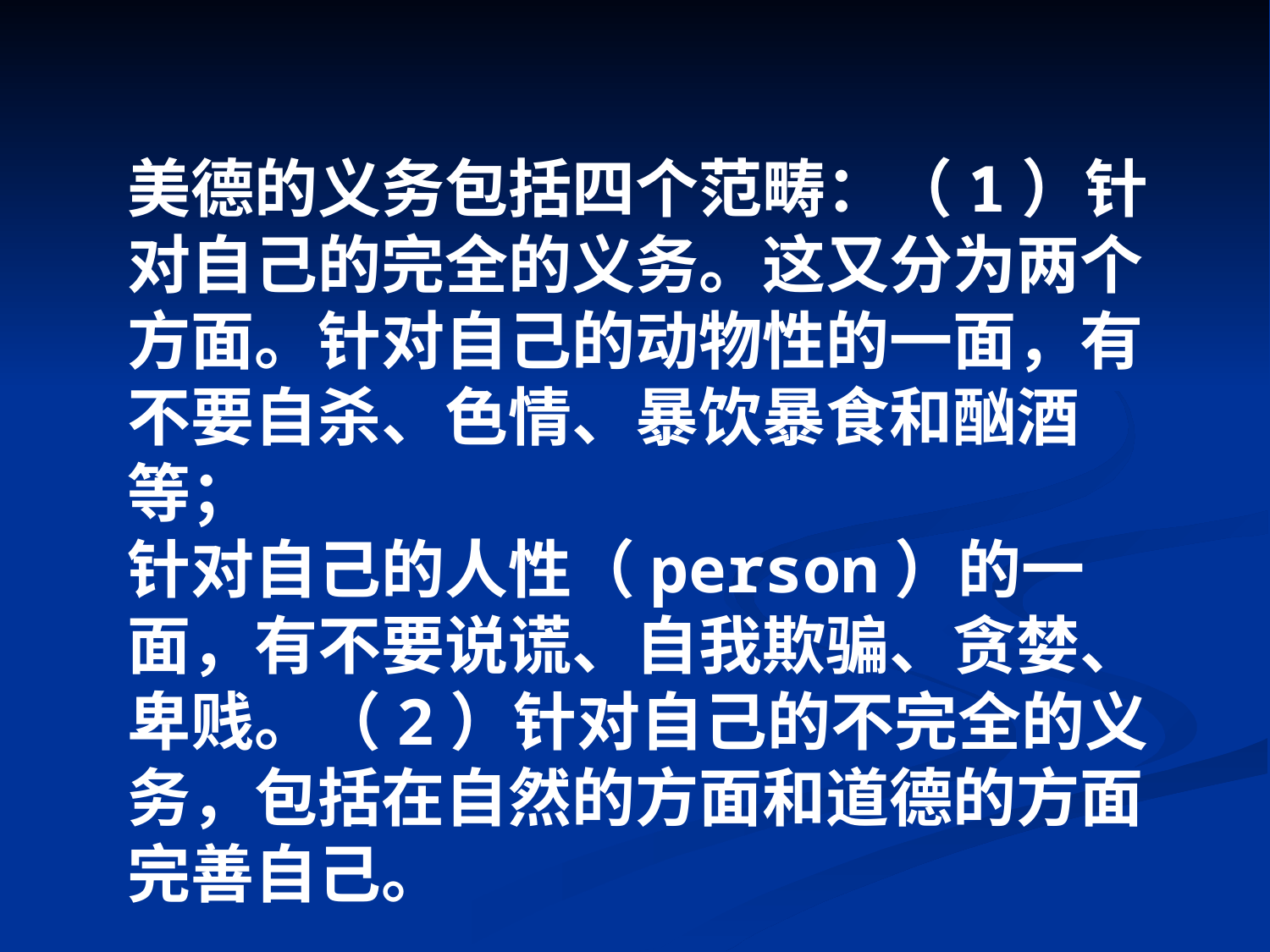

美德的义务包括四个范畴：（1）针对自己的完全的义务。这又分为两个方面。针对自己的动物性的一面，有不要自杀、色情、暴饮暴食和酗酒等；
针对自己的人性（person）的一面，有不要说谎、自我欺骗、贪婪、卑贱。（2）针对自己的不完全的义务，包括在自然的方面和道德的方面完善自己。